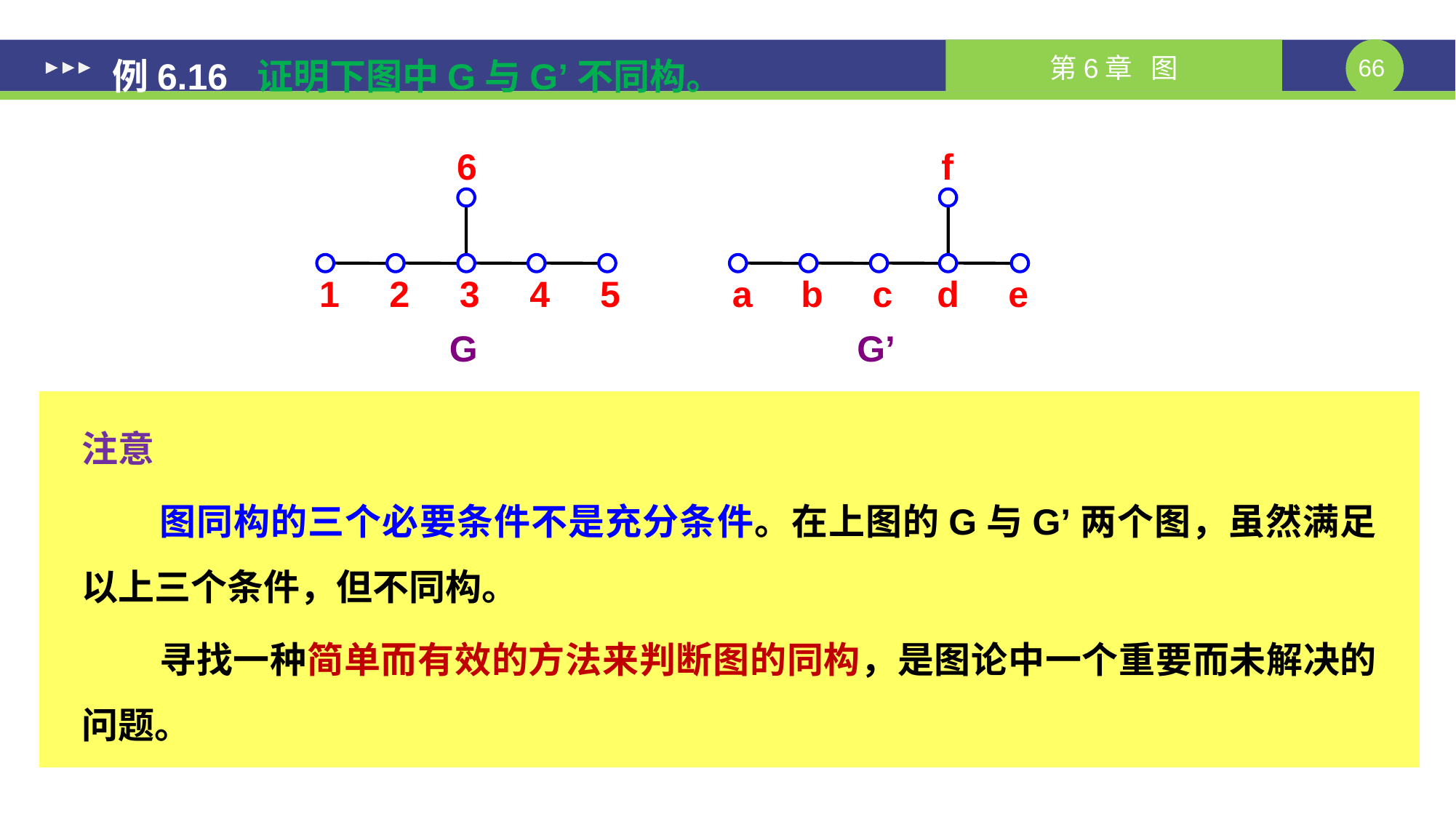

例6.16  证明下图中G与G’不同构。
6
f

1
2
3
4
5
a
b
c
d
e
G
G’

证明 假设G≌G’，双射函数为g。由同构的定义，v与g(v)的度数一定相同，因此有g(3) = d。G中3与一个度数为1的结点6邻接，而G’中d与两个度数为1的结点e、f邻接，矛盾。
注意
图同构的三个必要条件不是充分条件。在上图的G与G’两个图，虽然满足以上三个条件，但不同构。
寻找一种简单而有效的方法来判断图的同构，是图论中一个重要而未解决的问题。